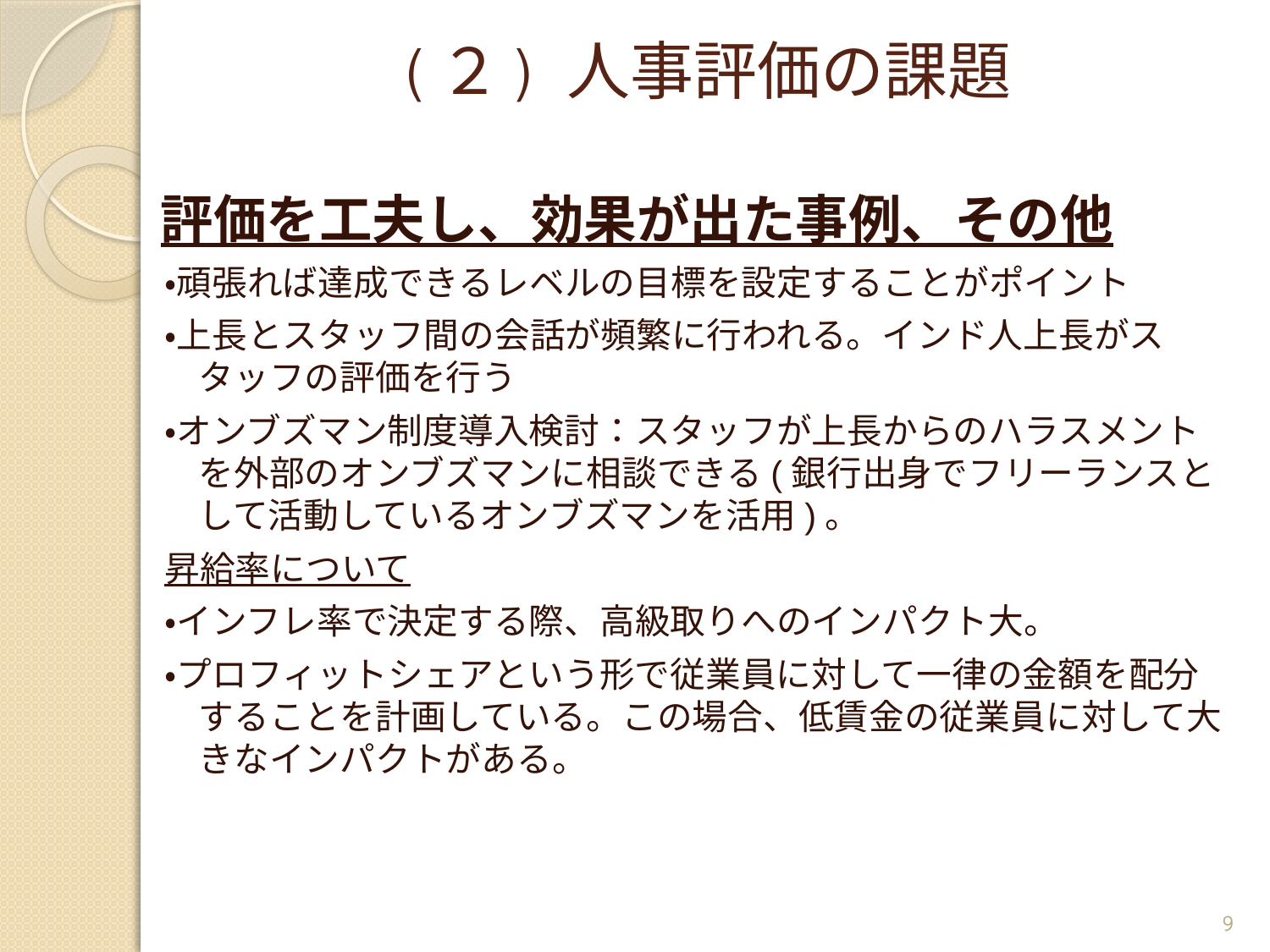

# (２) 人事評価の課題
評価を工夫し、効果が出た事例、その他
・頑張れば達成できるレベルの目標を設定することがポイント
・上長とスタッフ間の会話が頻繁に行われる。インド人上長がスタッフの評価を行う
・オンブズマン制度導入検討：スタッフが上長からのハラスメントを外部のオンブズマンに相談できる(銀行出身でフリーランスとして活動しているオンブズマンを活用)。
昇給率について
・インフレ率で決定する際、高級取りへのインパクト大。
・プロフィットシェアという形で従業員に対して一律の金額を配分することを計画している。この場合、低賃金の従業員に対して大きなインパクトがある。
9